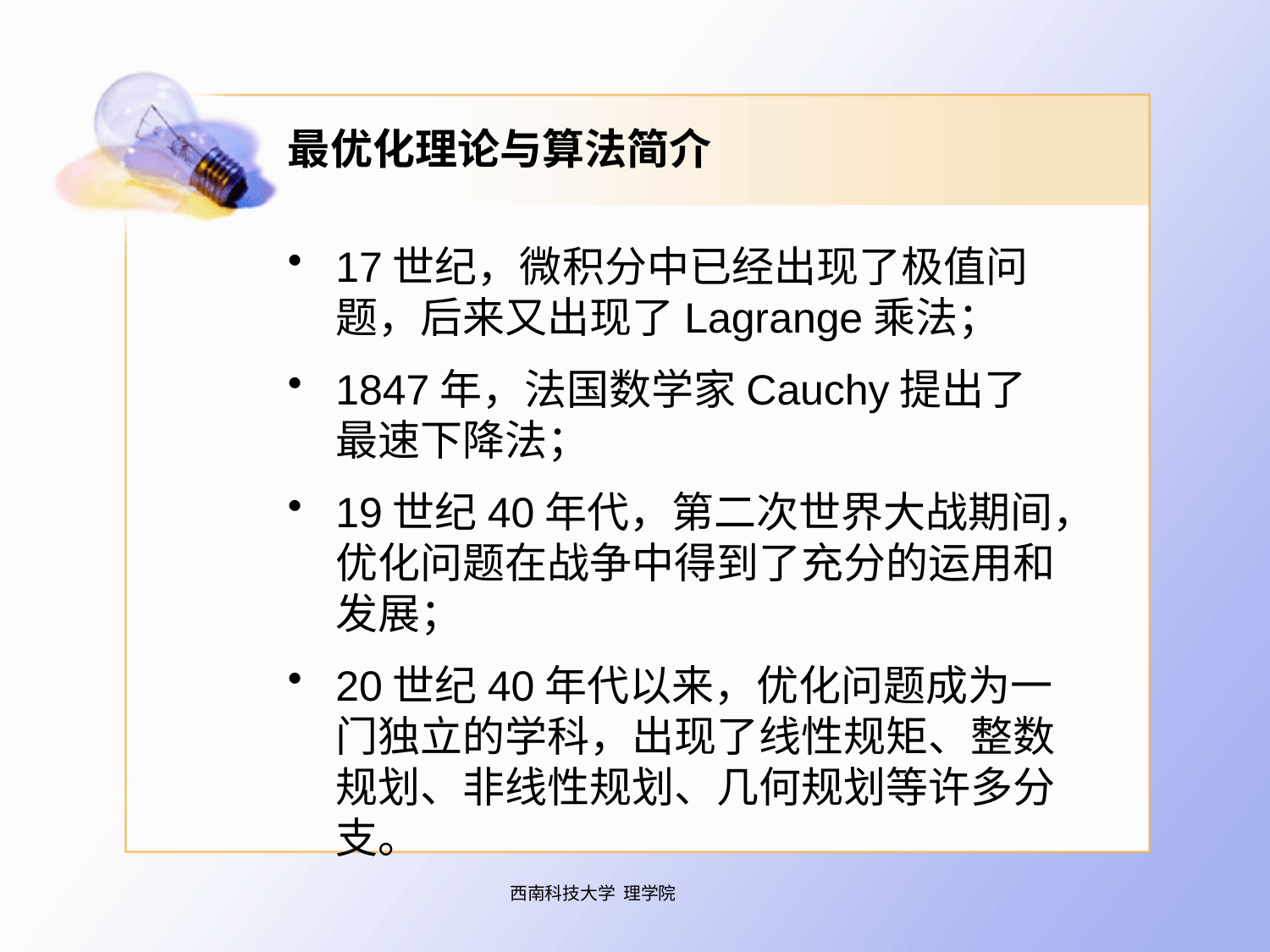

# 最优化理论与算法简介
17世纪，微积分中已经出现了极值问题，后来又出现了Lagrange乘法；
1847年，法国数学家Cauchy提出了最速下降法；
19世纪40年代，第二次世界大战期间，优化问题在战争中得到了充分的运用和发展；
20世纪40年代以来，优化问题成为一门独立的学科，出现了线性规矩、整数规划、非线性规划、几何规划等许多分支。

西南科技大学  理学院
4